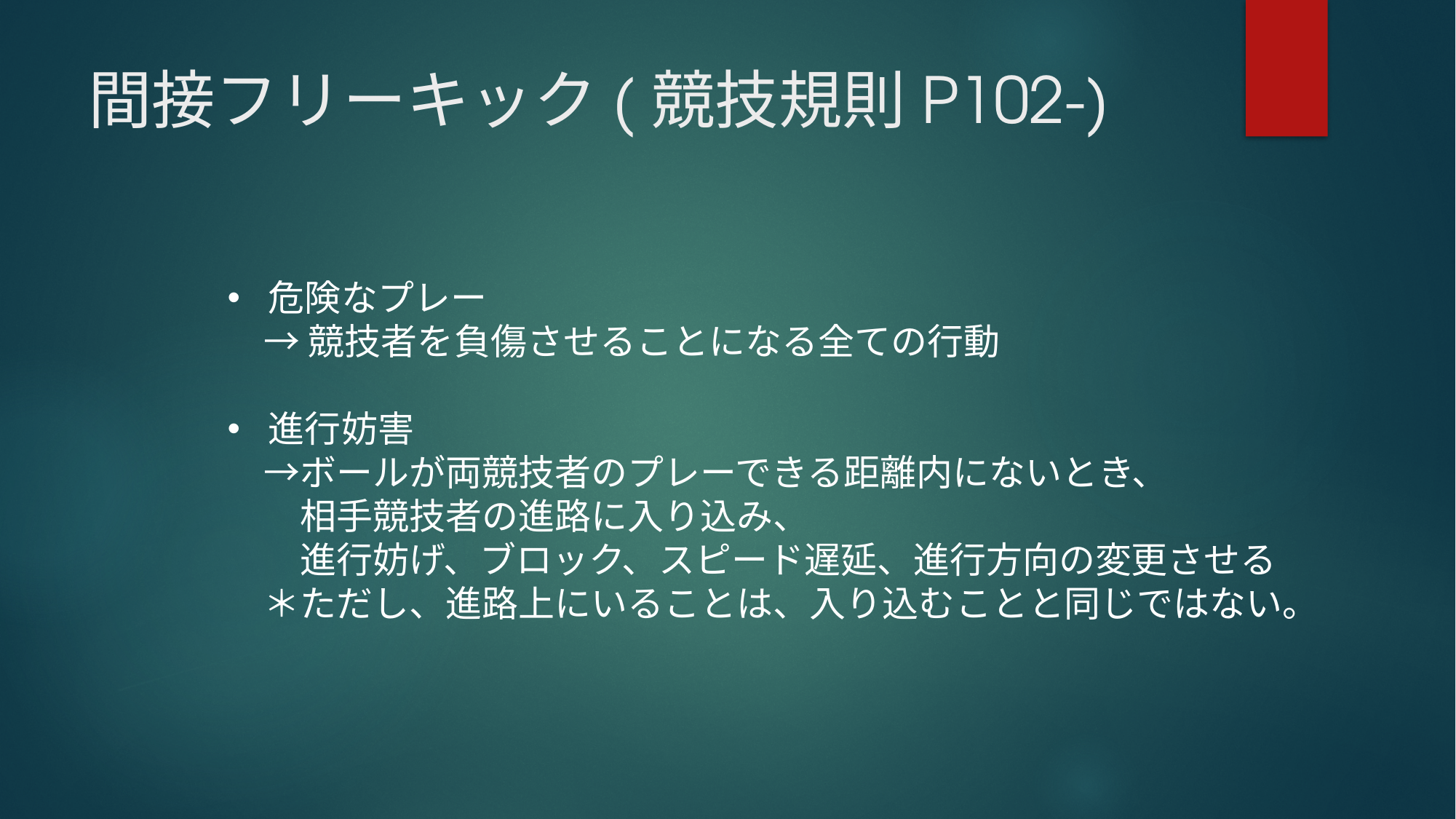

# 間接フリーキック(競技規則P102-)
危険なプレー
　→ 競技者を負傷させることになる全ての行動

進行妨害
　→ボールが両競技者のプレーできる距離内にないとき、
　　相手競技者の進路に入り込み、
　　進行妨げ、ブロック、スピード遅延、進行方向の変更させる
　＊ただし、進路上にいることは、入り込むことと同じではない。